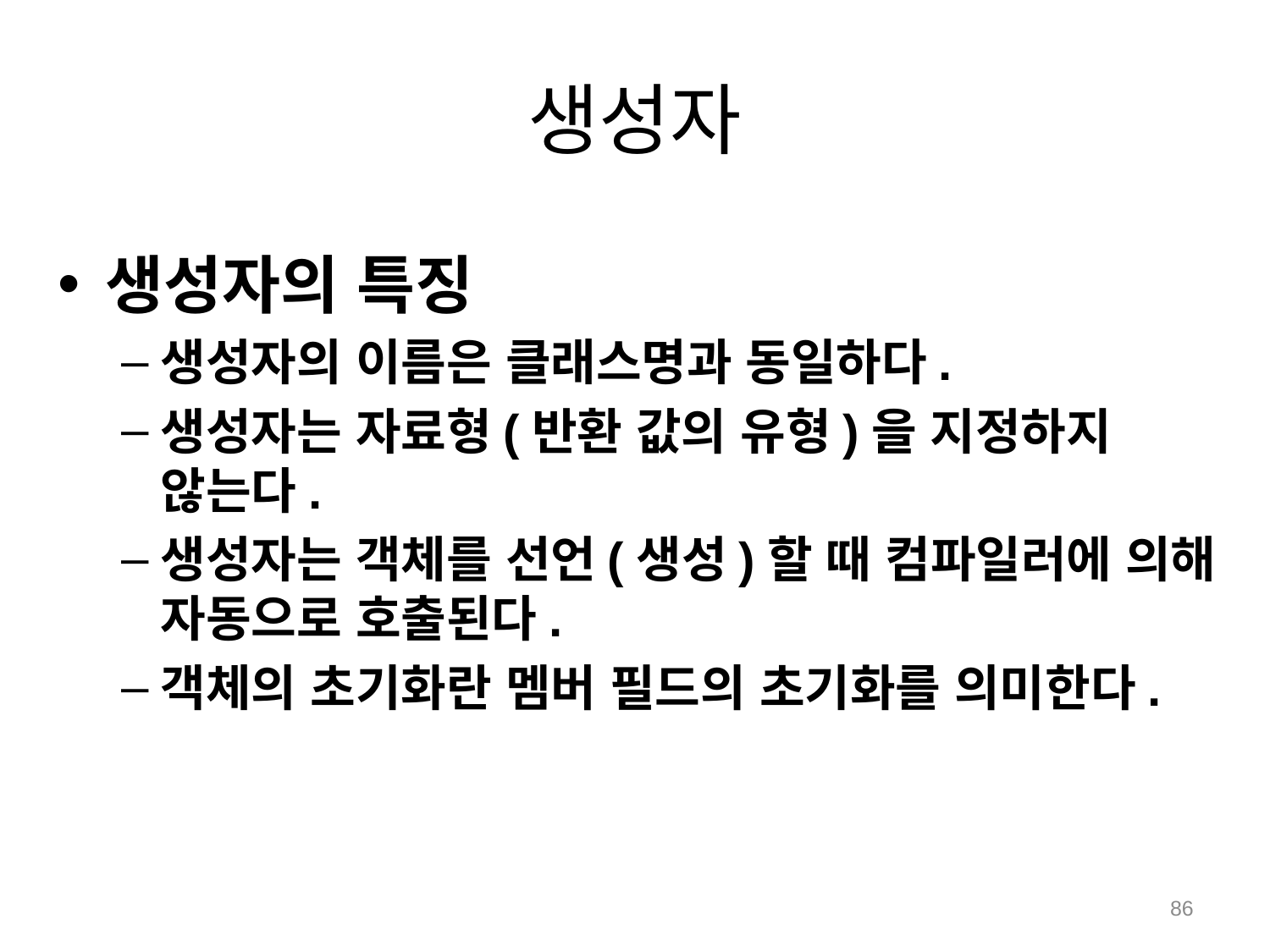

# 생성자
생성자의 특징
생성자의 이름은 클래스명과 동일하다.
생성자는 자료형(반환 값의 유형)을 지정하지 않는다.
생성자는 객체를 선언(생성)할 때 컴파일러에 의해 자동으로 호출된다.
객체의 초기화란 멤버 필드의 초기화를 의미한다.

86